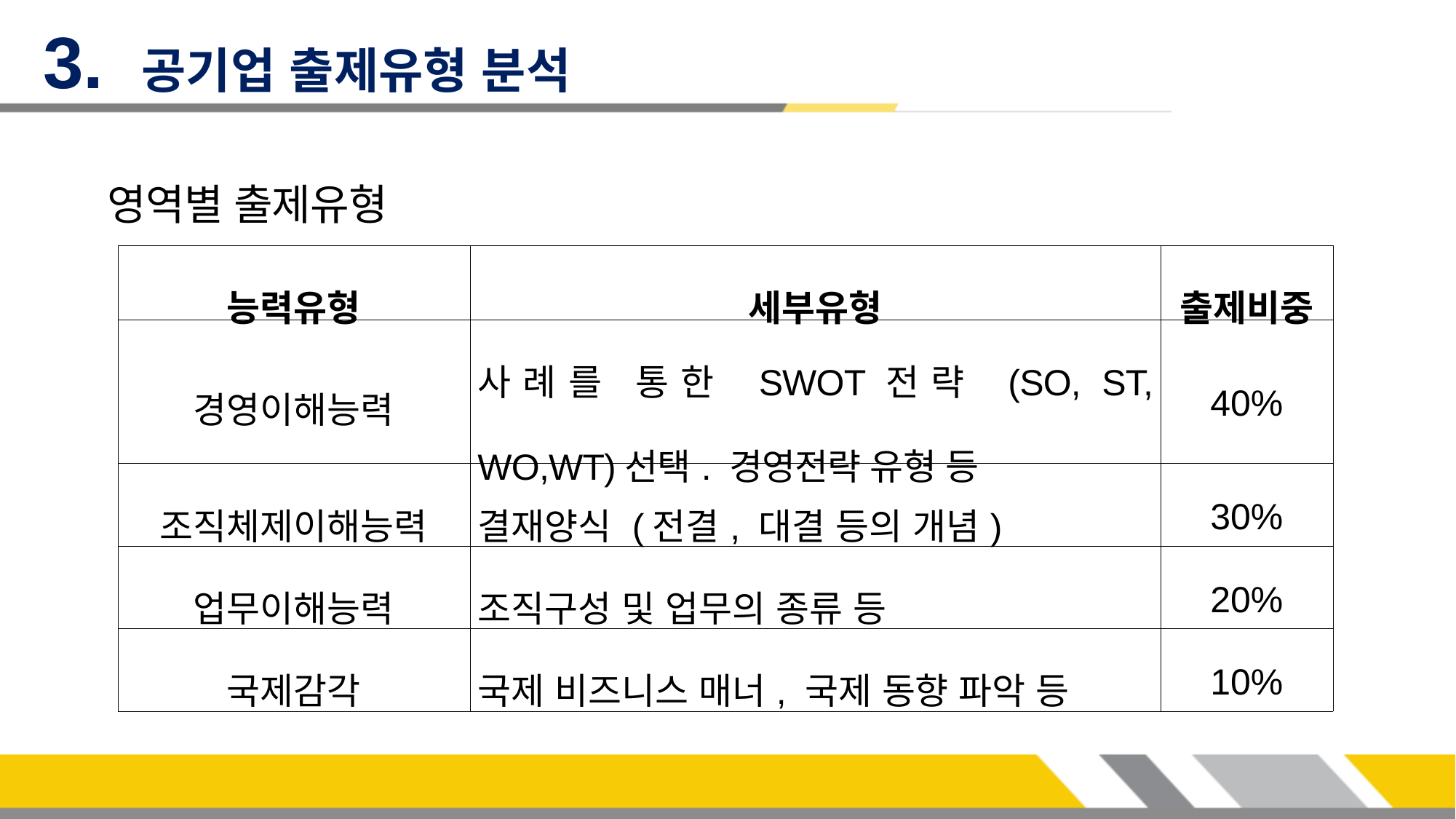

3. 공기업 출제유형 분석
영역별 출제유형
| 능력유형 | 세부유형 | 출제비중 |
| --- | --- | --- |
| 경영이해능력 | 사례를 통한 SWOT전략 (SO, ST, WO,WT)선택. 경영전략 유형 등 | 40% |
| 조직체제이해능력 | 결재양식 (전결, 대결 등의 개념) | 30% |
| 업무이해능력 | 조직구성 및 업무의 종류 등 | 20% |
| 국제감각 | 국제 비즈니스 매너, 국제 동향 파악 등 | 10% |